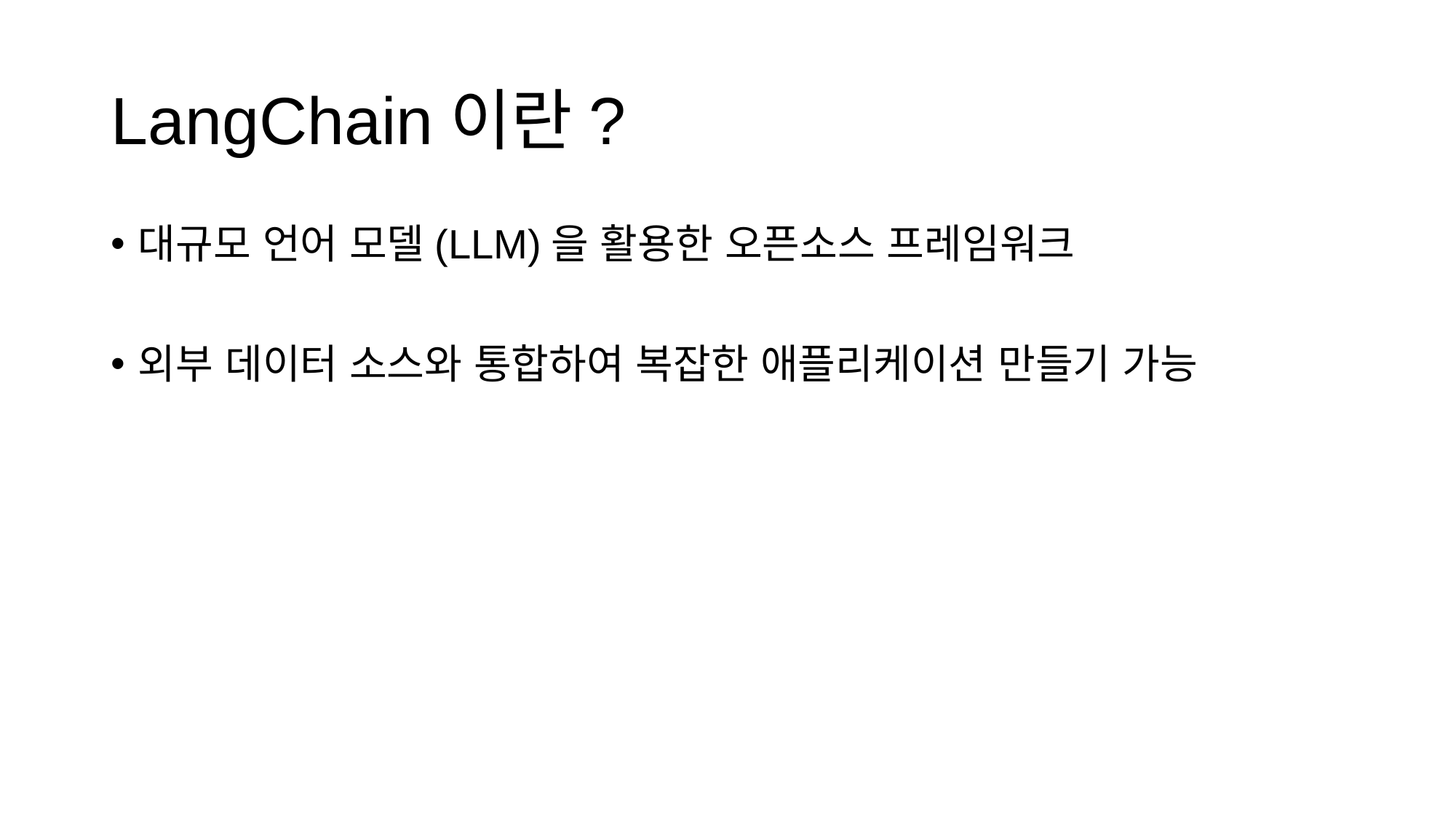

# LangChain이란?
대규모 언어 모델(LLM)을 활용한 오픈소스 프레임워크

외부 데이터 소스와 통합하여 복잡한 애플리케이션 만들기 가능